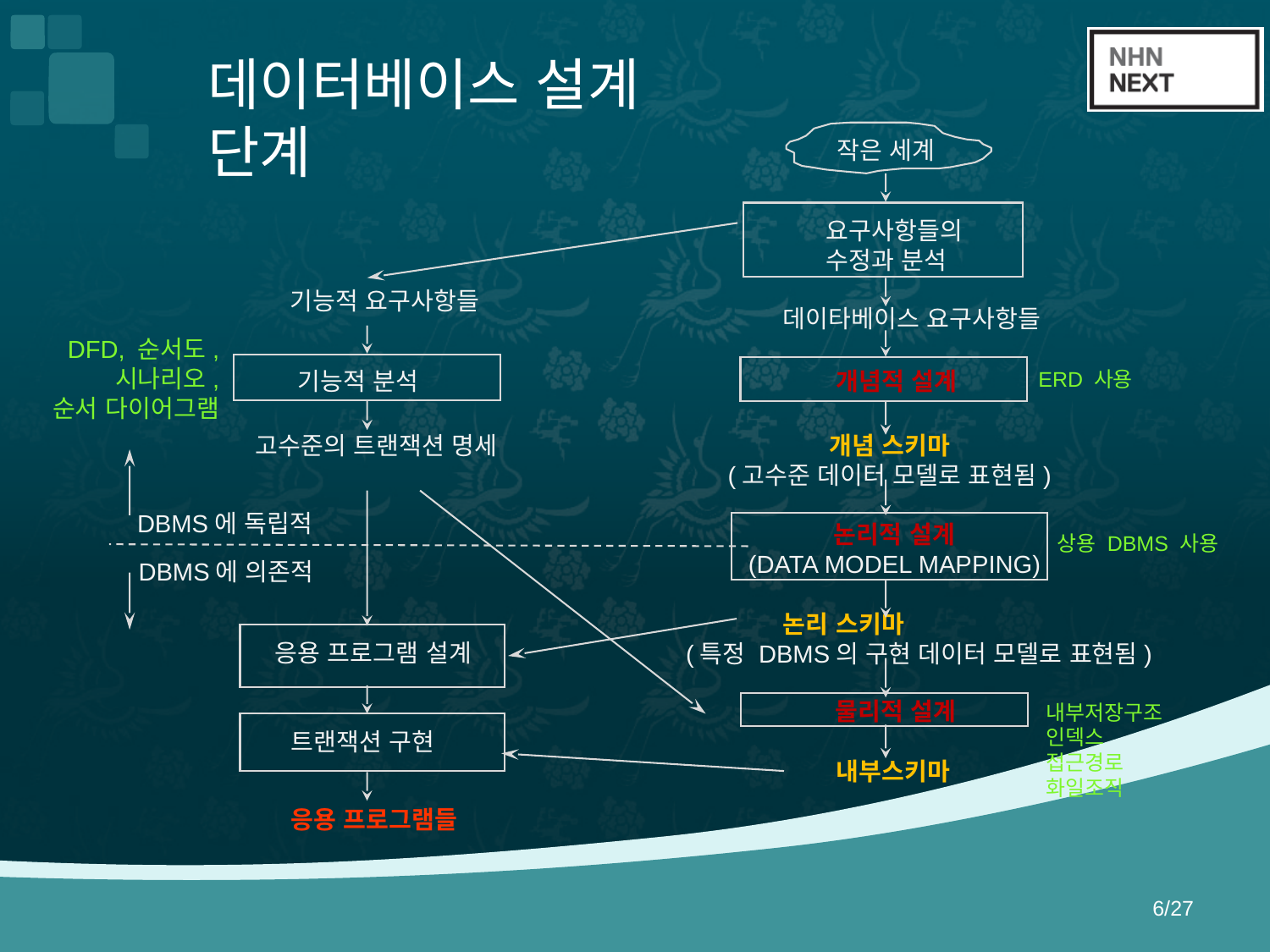

데이터베이스 설계 단계

작은 세계

요구사항들의
수정과 분석

기능적 요구사항들
데이타베이스 요구사항들

DFD, 순서도,
시나리오,
순서 다이어그램

ERD 사용
개념적 설계
기능적 분석

고수준의 트랜잭션 명세
개념 스키마
(고수준 데이터 모델로 표현됨)

DBMS에 독립적

논리적 설계
(DATA MODEL MAPPING)
상용 DBMS 사용

DBMS에 의존적

                논리 스키마
(특정 DBMS의 구현 데이터 모델로 표현됨)

응용 프로그램 설계

물리적 설계
내부저장구조
인덱스
접근경로
화일조직

트랜잭션 구현

         내부스키마

응용 프로그램들
6/27